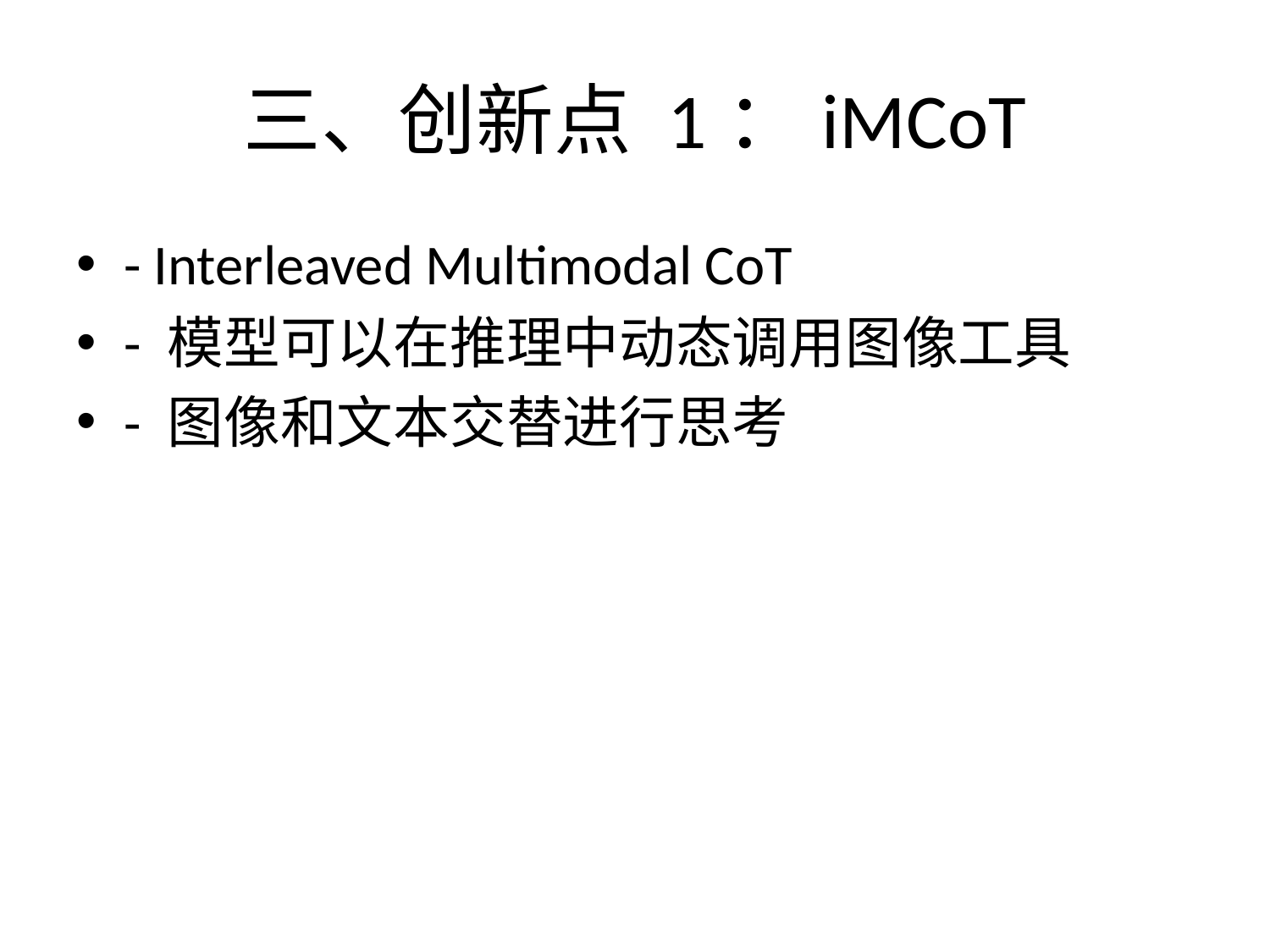

# 三、创新点 1：iMCoT
- Interleaved Multimodal CoT
- 模型可以在推理中动态调用图像工具
- 图像和文本交替进行思考